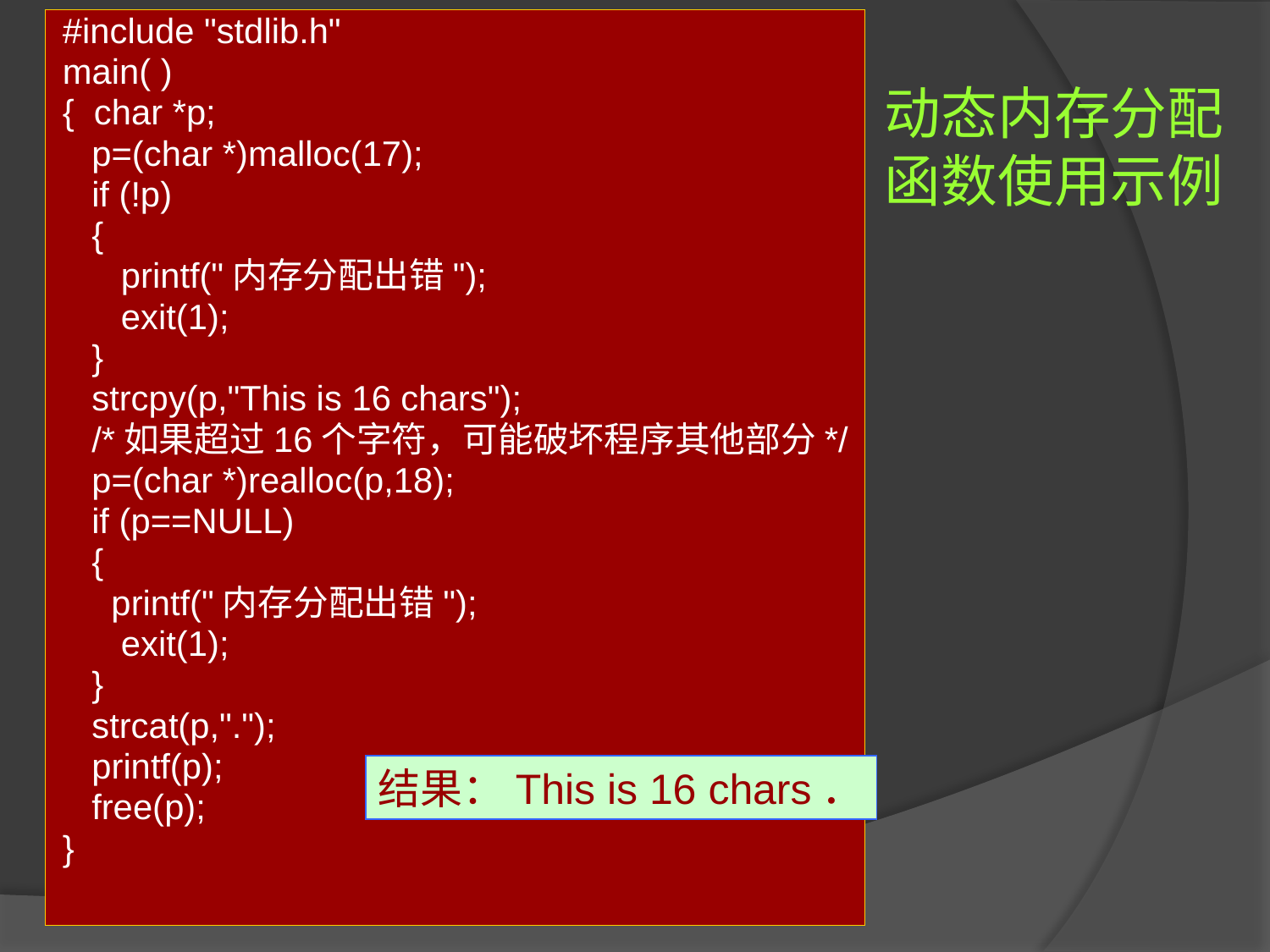

#include "stdlib.h"
main( )
{  char *p;
   p=(char *)malloc(17);
   if (!p)
   {
      printf("内存分配出错");
      exit(1);
   }
   strcpy(p,"This is 16 chars");
   /*如果超过16个字符，可能破坏程序其他部分*/
   p=(char *)realloc(p,18);
   if (p==NULL)
   {
     printf("内存分配出错");
      exit(1);
   }
   strcat(p,".");
   printf(p);
   free(p);
}
# 动态内存分配函数使用示例
结果：This is 16 chars．